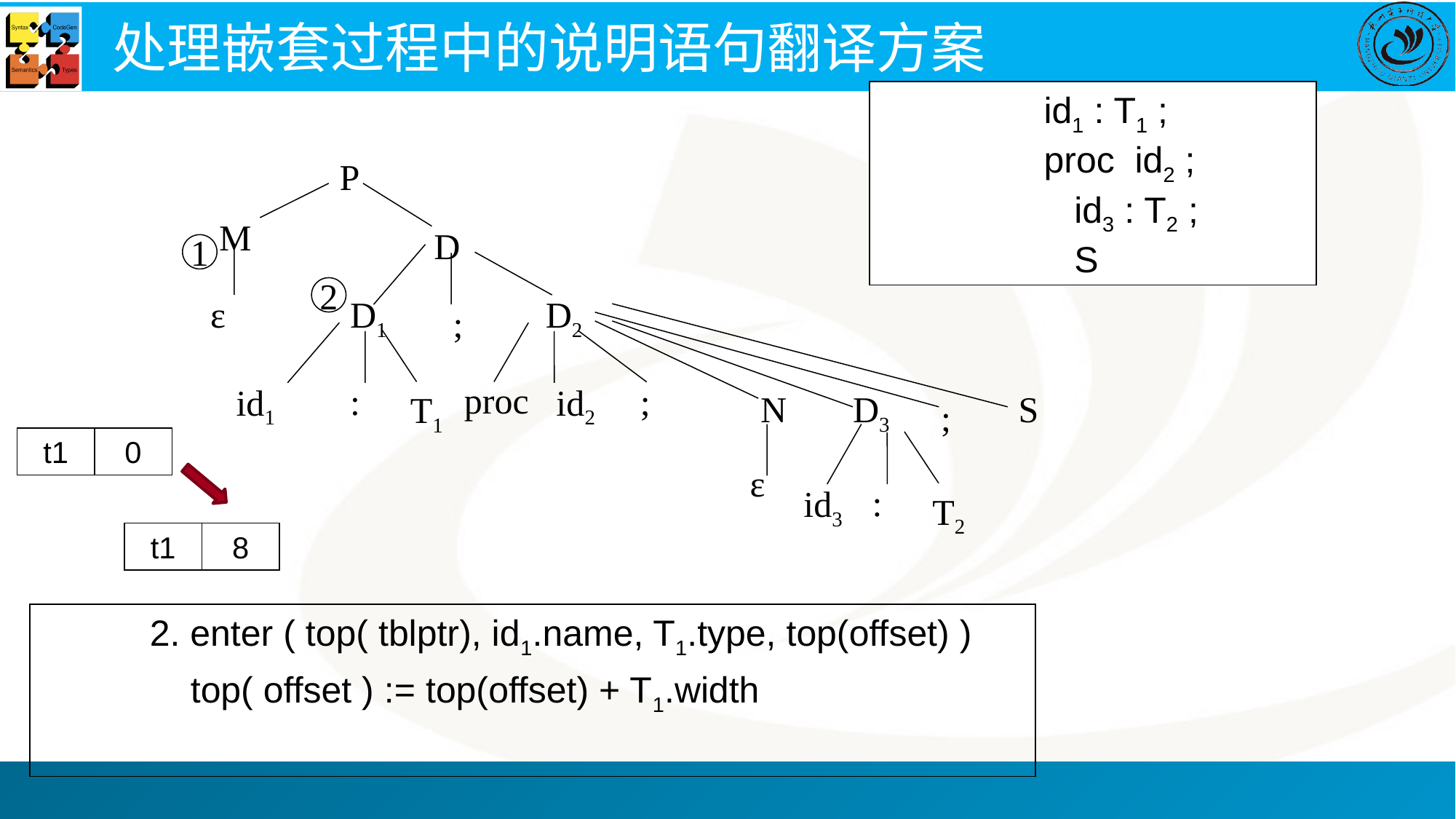

处理嵌套过程中的说明语句翻译方案
id1 : T1 ;
proc  id2 ;
   id3 : T2 ;
   S
P

M
D
1

2
D1
ε
D2
;

proc
:
;
id1
id2
N
D3
S
T1
;

t1
0

ε
:

id3
T2
t1
8
2. enter ( top( tblptr), id1.name, T1.type, top(offset) )
    top( offset ) := top(offset) + T1.width
25